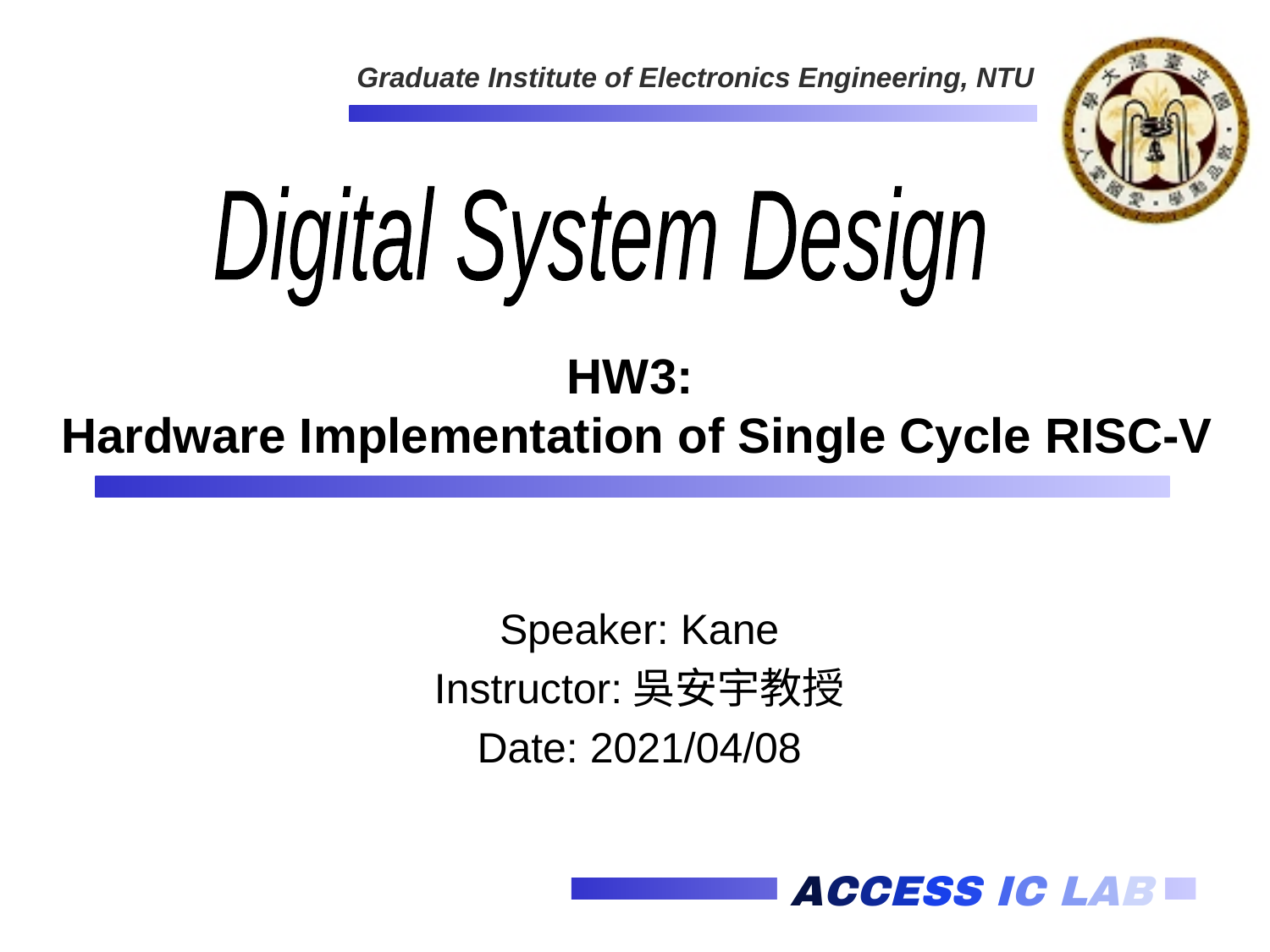

Digital System Design
# HW3: Hardware Implementation of Single Cycle RISC-V
Speaker: Kane
Instructor:吳安宇教授
Date: 2021/04/08